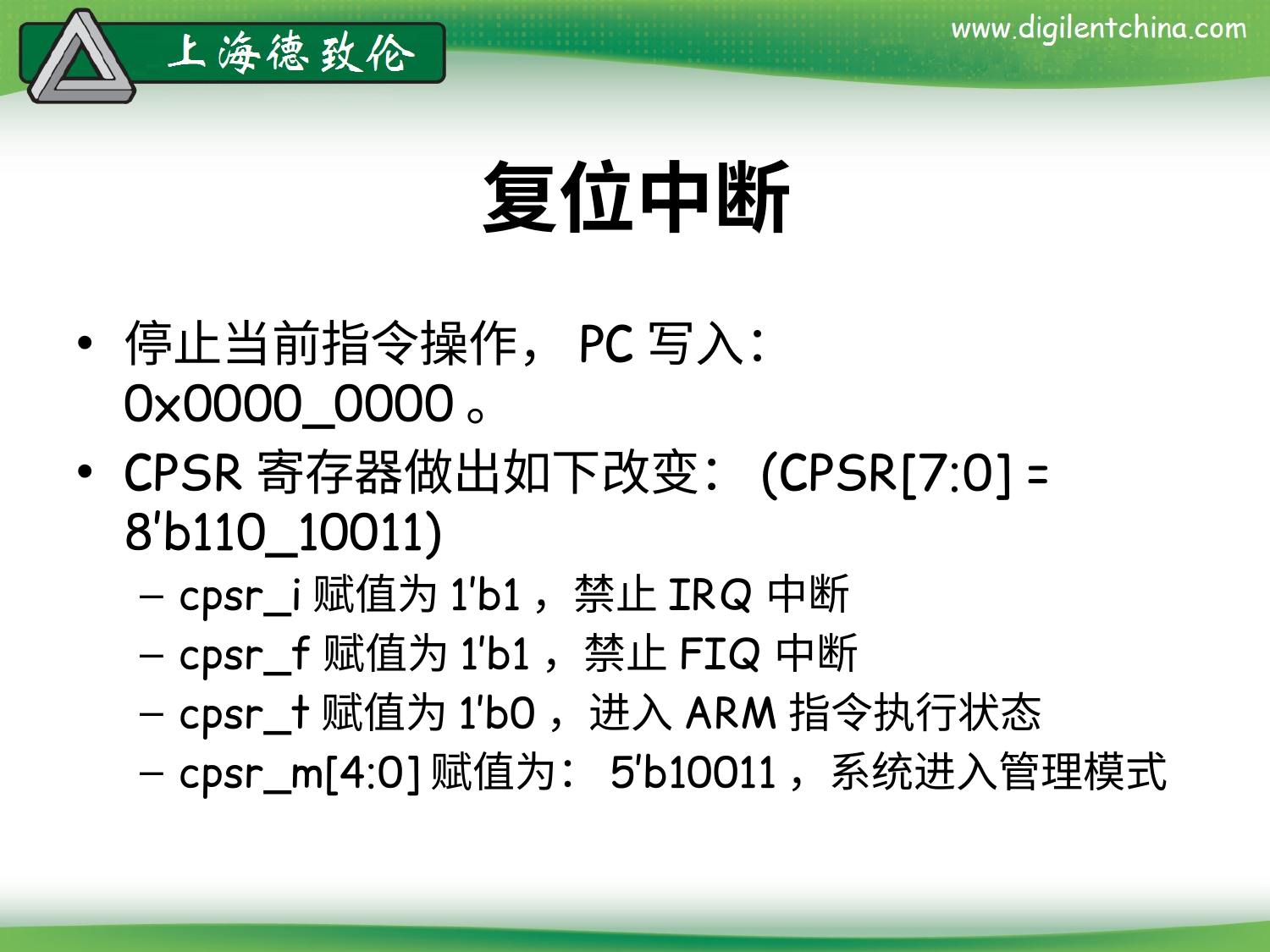

# 复位中断
停止当前指令操作，PC写入：0x0000_0000。
CPSR寄存器做出如下改变：(CPSR[7:0] = 8’b110_10011)
cpsr_i赋值为1’b1，禁止IRQ中断
cpsr_f赋值为1’b1，禁止FIQ中断
cpsr_t赋值为1’b0，进入ARM指令执行状态
cpsr_m[4:0]赋值为：5’b10011，系统进入管理模式